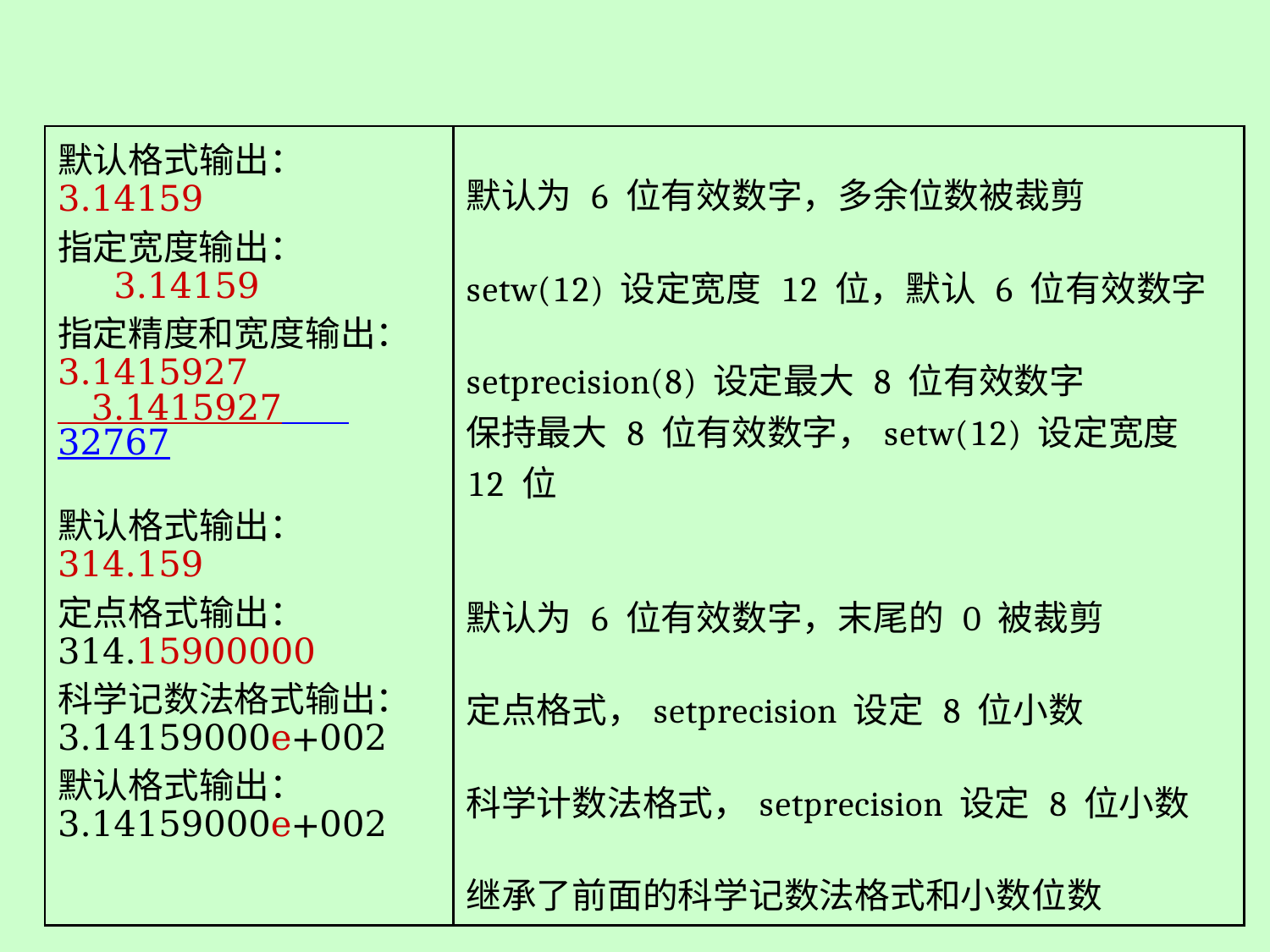

| 默认格式输出： 3.14159 指定宽度输出： 3.14159 指定精度和宽度输出： 3.1415927 3.1415927 32767 默认格式输出： 314.159 定点格式输出： 314.15900000 科学记数法格式输出： 3.14159000e+002 默认格式输出： 3.14159000e+002 | 默认为 6 位有效数字，多余位数被裁剪 setw(12) 设定宽度 12 位，默认 6 位有效数字 setprecision(8) 设定最大 8 位有效数字 保持最大 8 位有效数字，setw(12) 设定宽度 12 位 默认为 6 位有效数字，末尾的 0 被裁剪 定点格式，setprecision 设定 8 位小数 科学计数法格式，setprecision 设定 8 位小数 继承了前面的科学记数法格式和小数位数 |
| --- | --- |
64